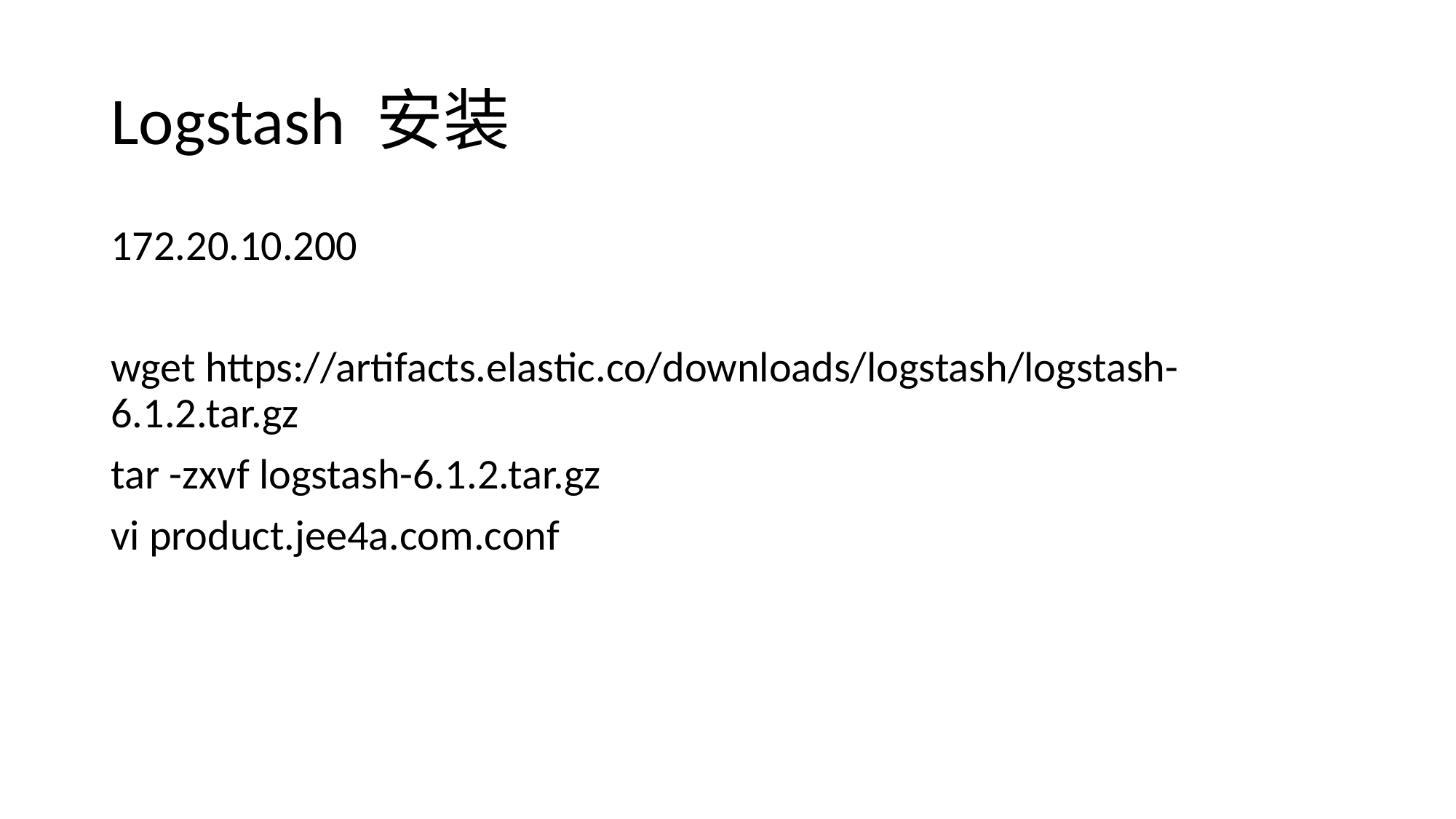

# Logstash 安装
172.20.10.200

wget https://artifacts.elastic.co/downloads/logstash/logstash-6.1.2.tar.gz
tar -zxvf logstash-6.1.2.tar.gz
vi product.jee4a.com.conf